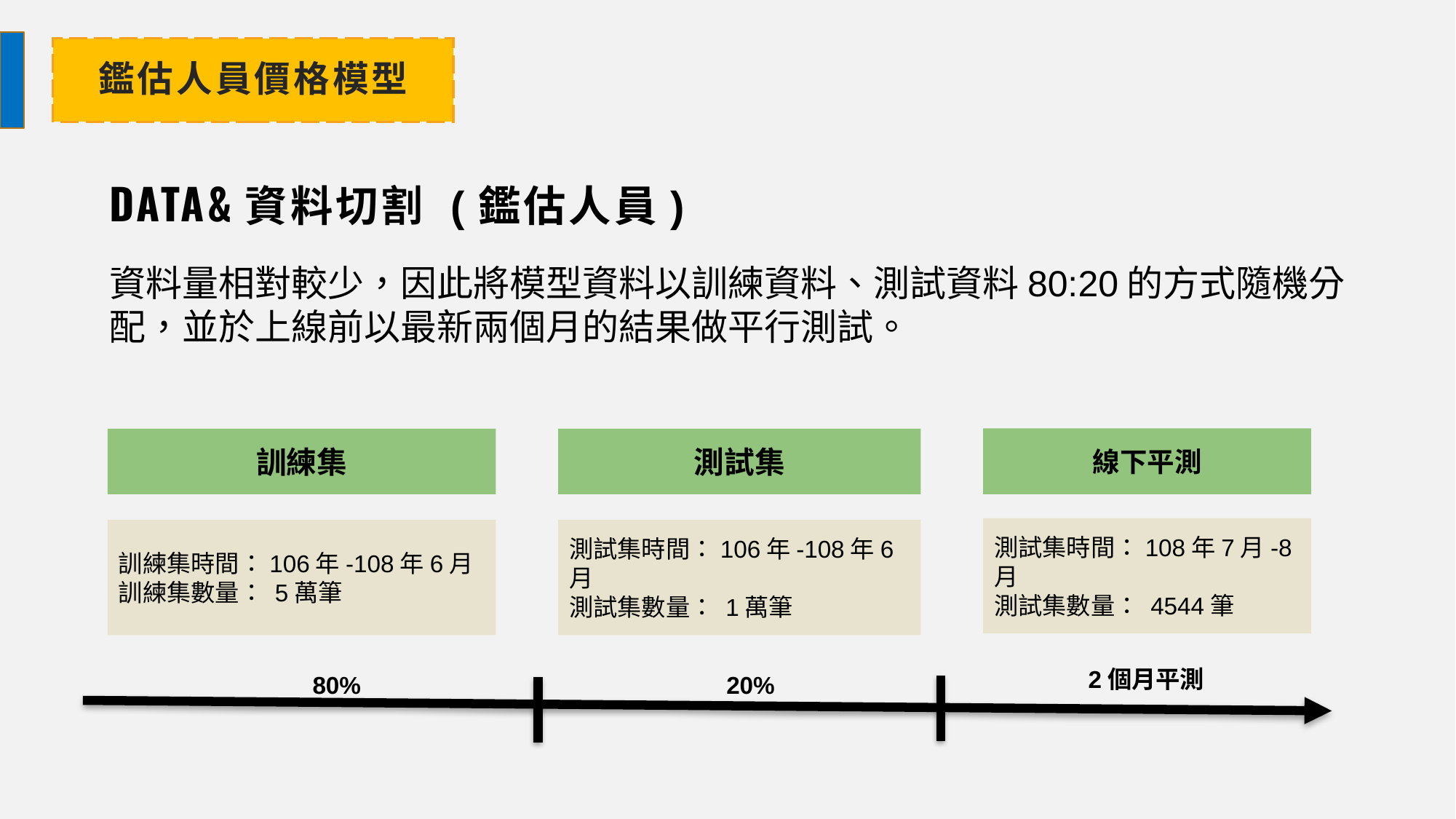

# 鑑估人員價格模型
Data&資料切割 (鑑估人員)
資料量相對較少，因此將模型資料以訓練資料、測試資料80:20的方式隨機分配，並於上線前以最新兩個月的結果做平行測試。
線下平測
訓練集
測試集
測試集時間：108年7月-8月
測試集數量： 4544筆
訓練集時間：106年-108年6月
訓練集數量： 5萬筆

測試集時間：106年-108年6月
測試集數量： 1萬筆
2個月平測

80%

20%